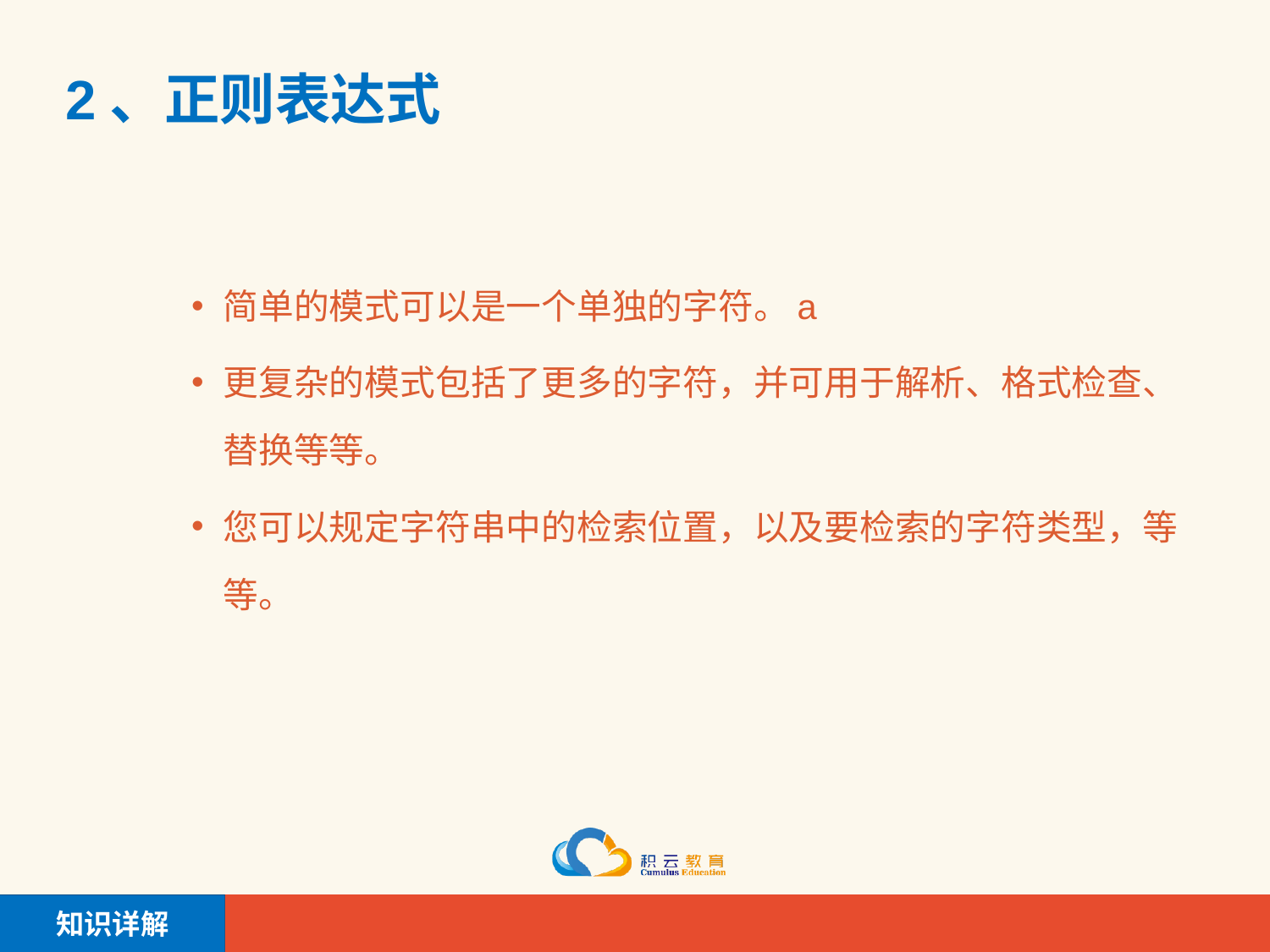

# 2、正则表达式

简单的模式可以是一个单独的字符。a
更复杂的模式包括了更多的字符，并可用于解析、格式检查、替换等等。
您可以规定字符串中的检索位置，以及要检索的字符类型，等等。